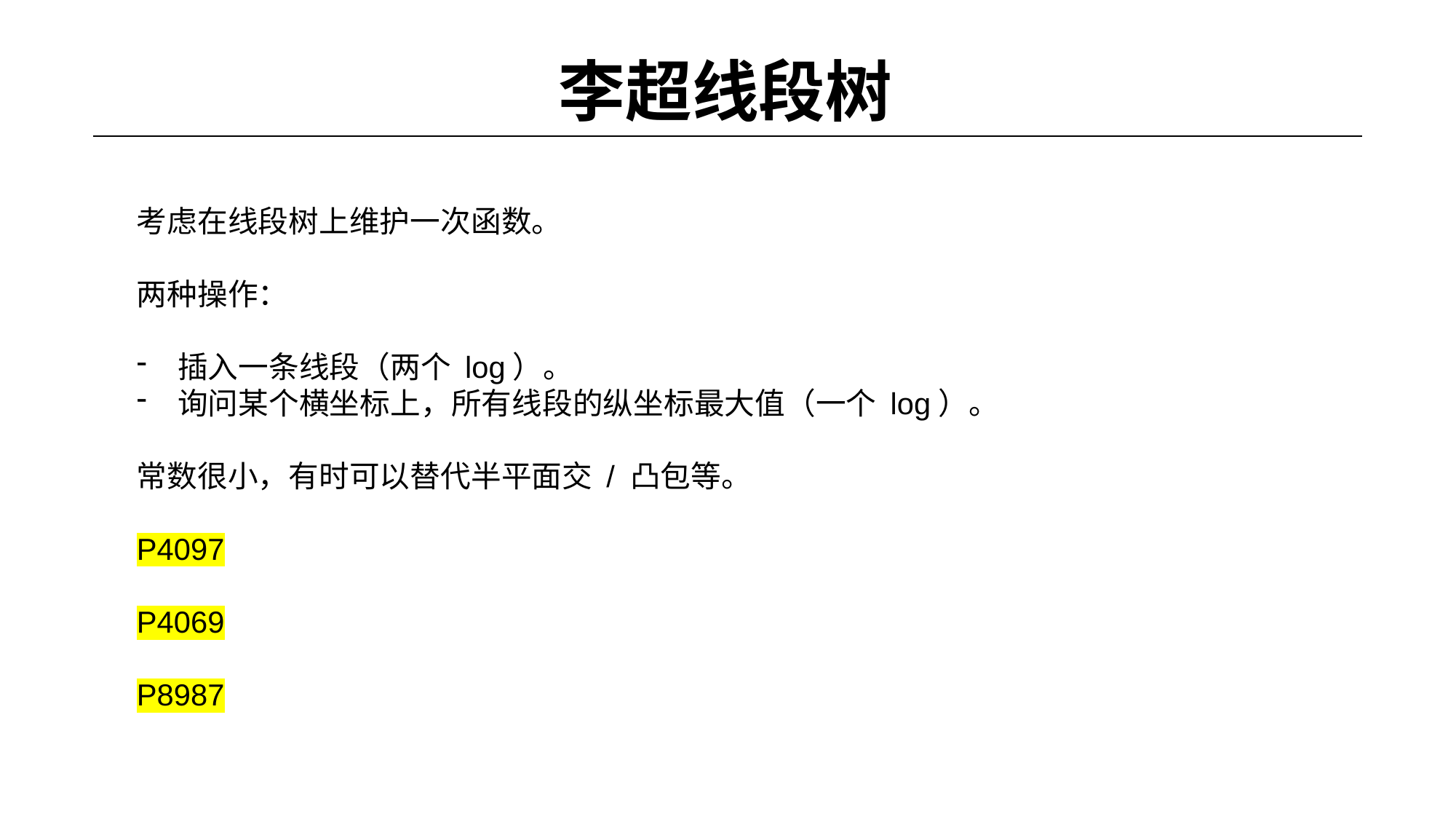

# 李超线段树
考虑在线段树上维护一次函数。

两种操作：

插入一条线段（两个 log）。
询问某个横坐标上，所有线段的纵坐标最大值（一个 log）。

常数很小，有时可以替代半平面交 / 凸包等。

P4097

P4069

P8987